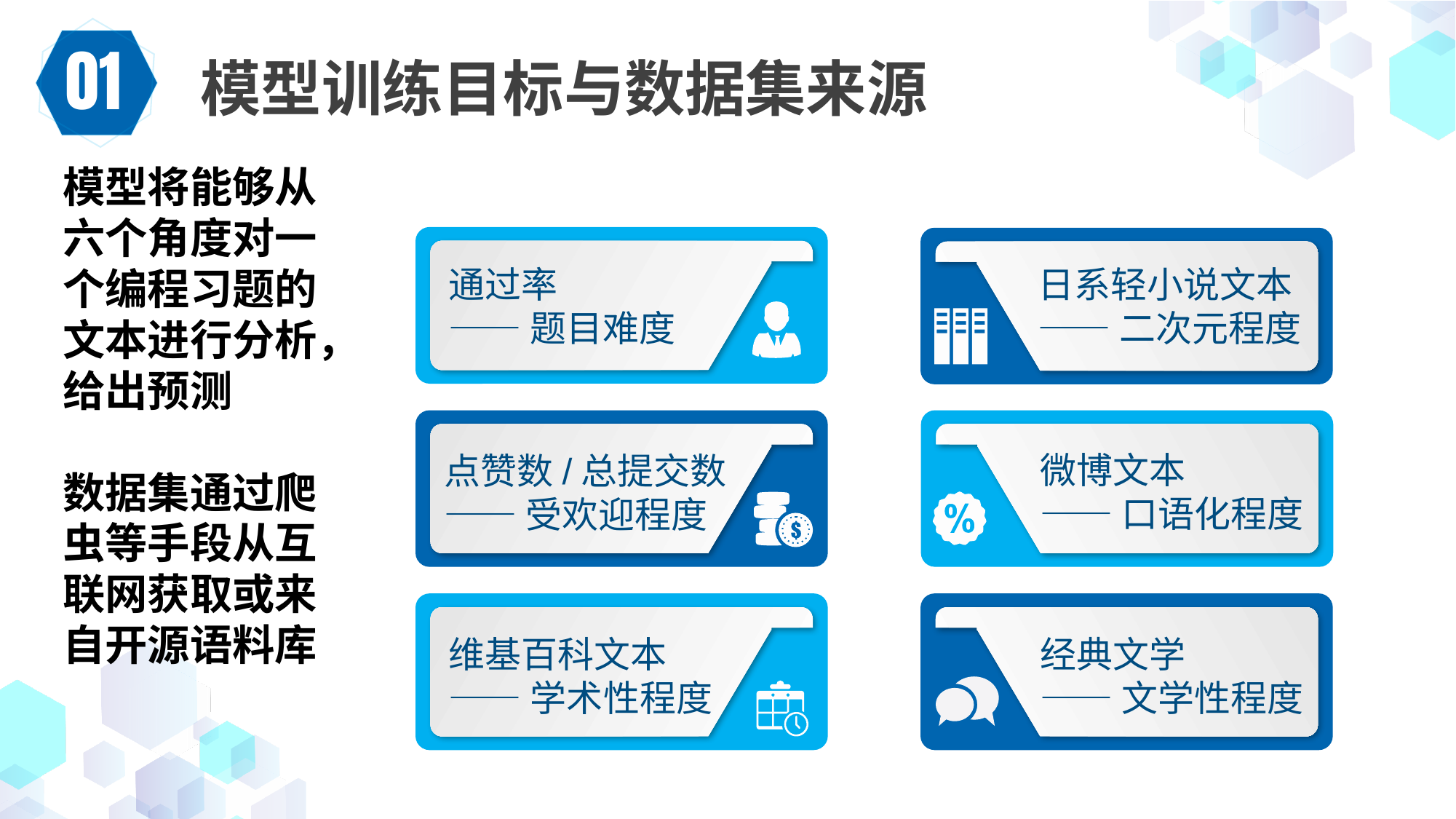

01
模型训练目标与数据集来源
模型将能够从六个角度对一个编程习题的文本进行分析，给出预测

数据集通过爬虫等手段从互联网获取或来自开源语料库

通过率
——题目难度

日系轻小说文本
——二次元程度

点赞数/总提交数
——受欢迎程度

微博文本
——口语化程度

维基百科文本
——学术性程度

经典文学
——文学性程度